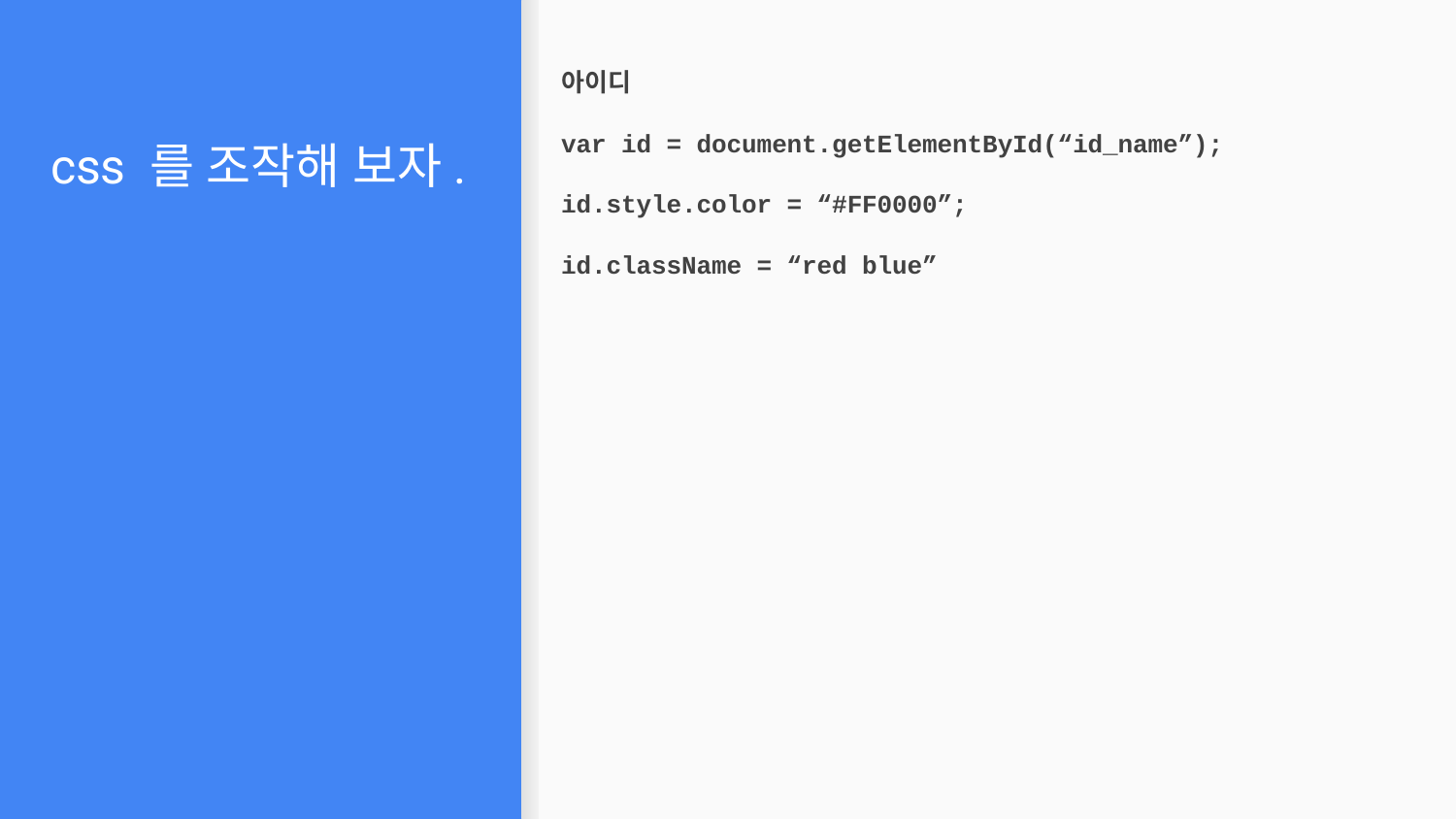

아이디

var id = document.getElementById(“id_name”);

id.style.color = “#FF0000”;

id.className = “red blue”
# css 를 조작해 보자.